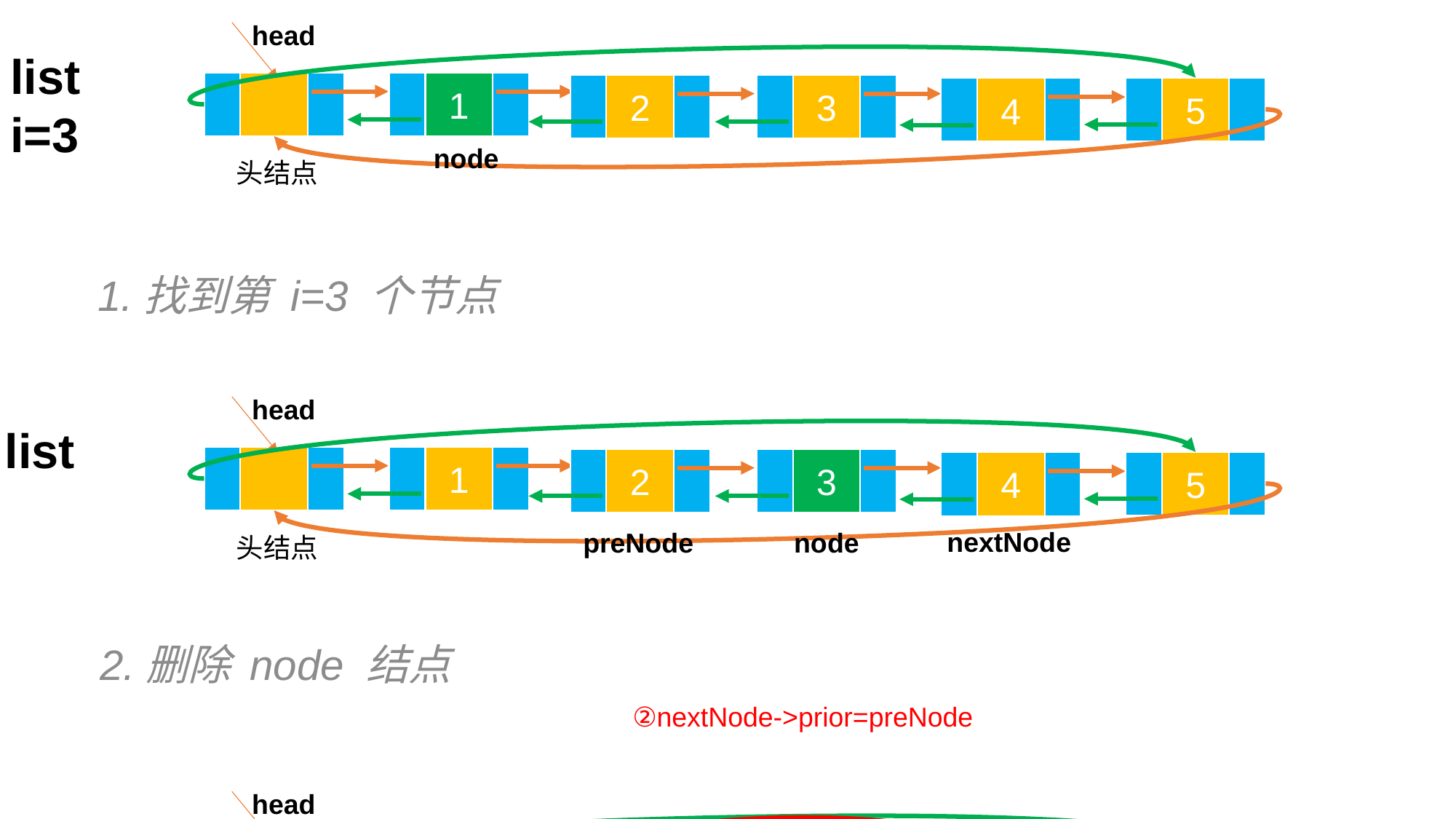

head
list
i=3

1

2

3

5

4

node
头结点
1.找到第 i=3 个节点
head
list

1

2

3

5

4

nextNode
preNode
node
头结点
2.删除 node 结点
②nextNode->prior=preNode
head
list

1

2

3

5

4

nextNode
preNode
node
头结点
①preNode->next=nextNode

head
list

1

2

5

4

头结点